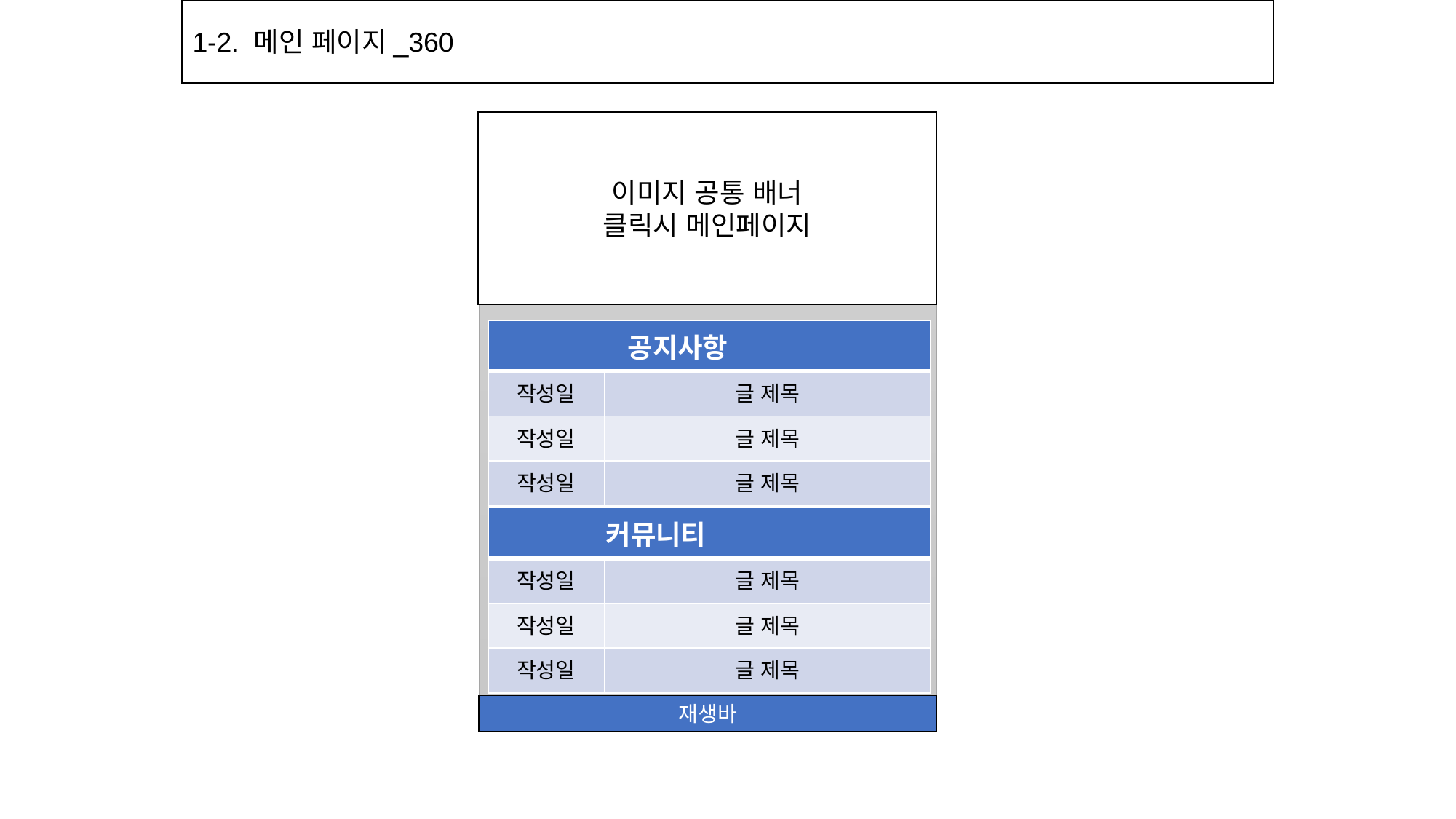

1-2. 메인 페이지_360
이미지 공통 배너
클릭시 메인페이지

| 공지사항 |  |
| --- | --- |
| 작성일 | 글 제목 |
| 작성일 | 글 제목 |
| 작성일 | 글 제목 |
| 커뮤니티 |  |
| --- | --- |
| 작성일 | 글 제목 |
| 작성일 | 글 제목 |
| 작성일 | 글 제목 |
재생바